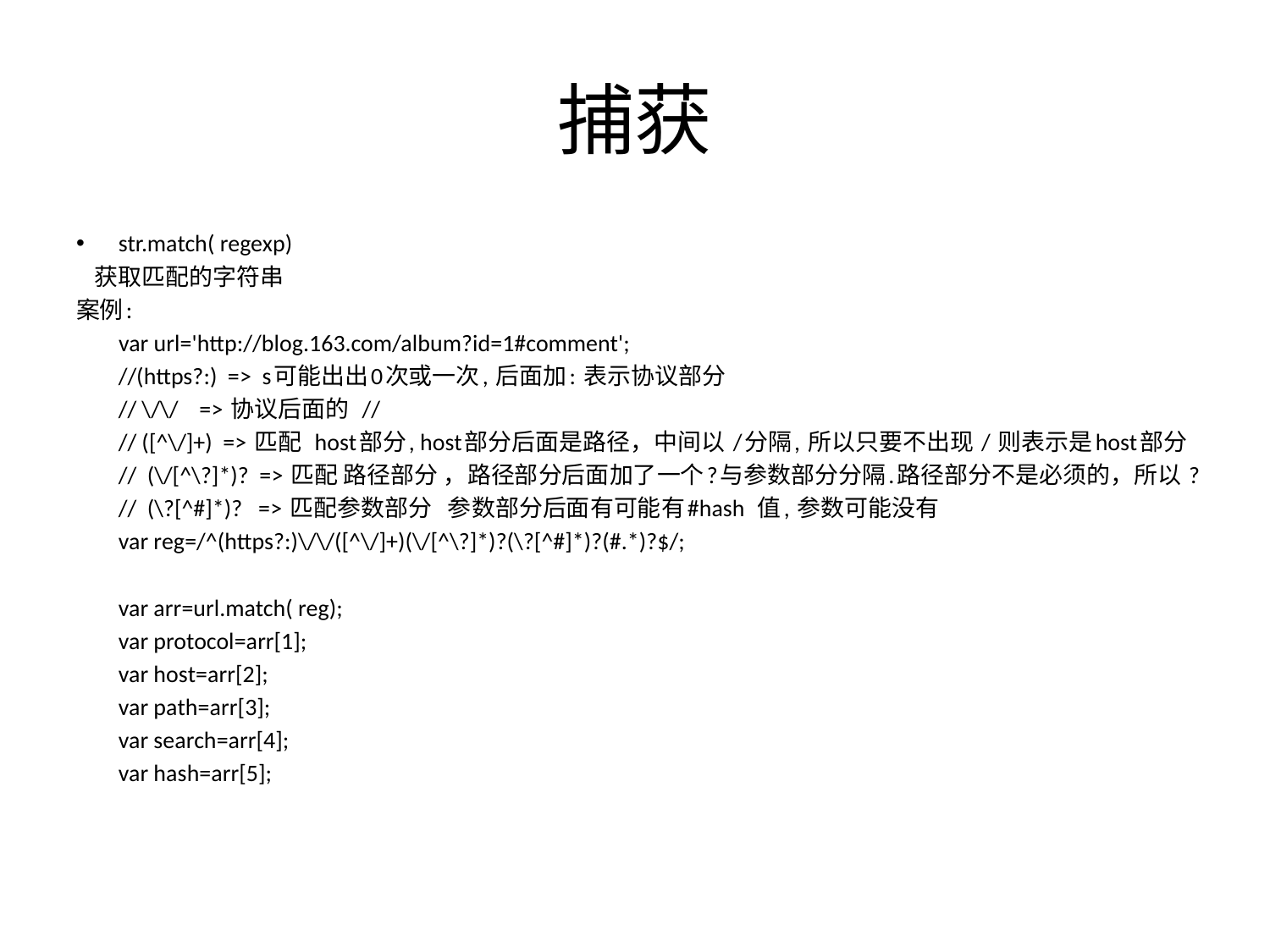

# 捕获
str.match( regexp)
   获取匹配的字符串
案例:
        var url='http://blog.163.com/album?id=1#comment';
	//(https?:)  =>  s可能出出0次或一次, 后面加: 表示协议部分
	// \/\/    => 协议后面的  //
	// ([^\/]+)  => 匹配  host部分, host部分后面是路径，中间以 /分隔, 所以只要不出现 / 则表示是host部分
	//  (\/[^\?]*)?  => 匹配 路径部分 ，路径部分后面加了一个?与参数部分分隔.路径部分不是必须的，所以 ?
	//  (\?[^#]*)?   => 匹配参数部分   参数部分后面有可能有#hash  值, 参数可能没有
	var reg=/^(https?:)\/\/([^\/]+)(\/[^\?]*)?(\?[^#]*)?(#.*)?$/;

	var arr=url.match( reg);
	var protocol=arr[1];
	var host=arr[2];
	var path=arr[3];
	var search=arr[4];
	var hash=arr[5];